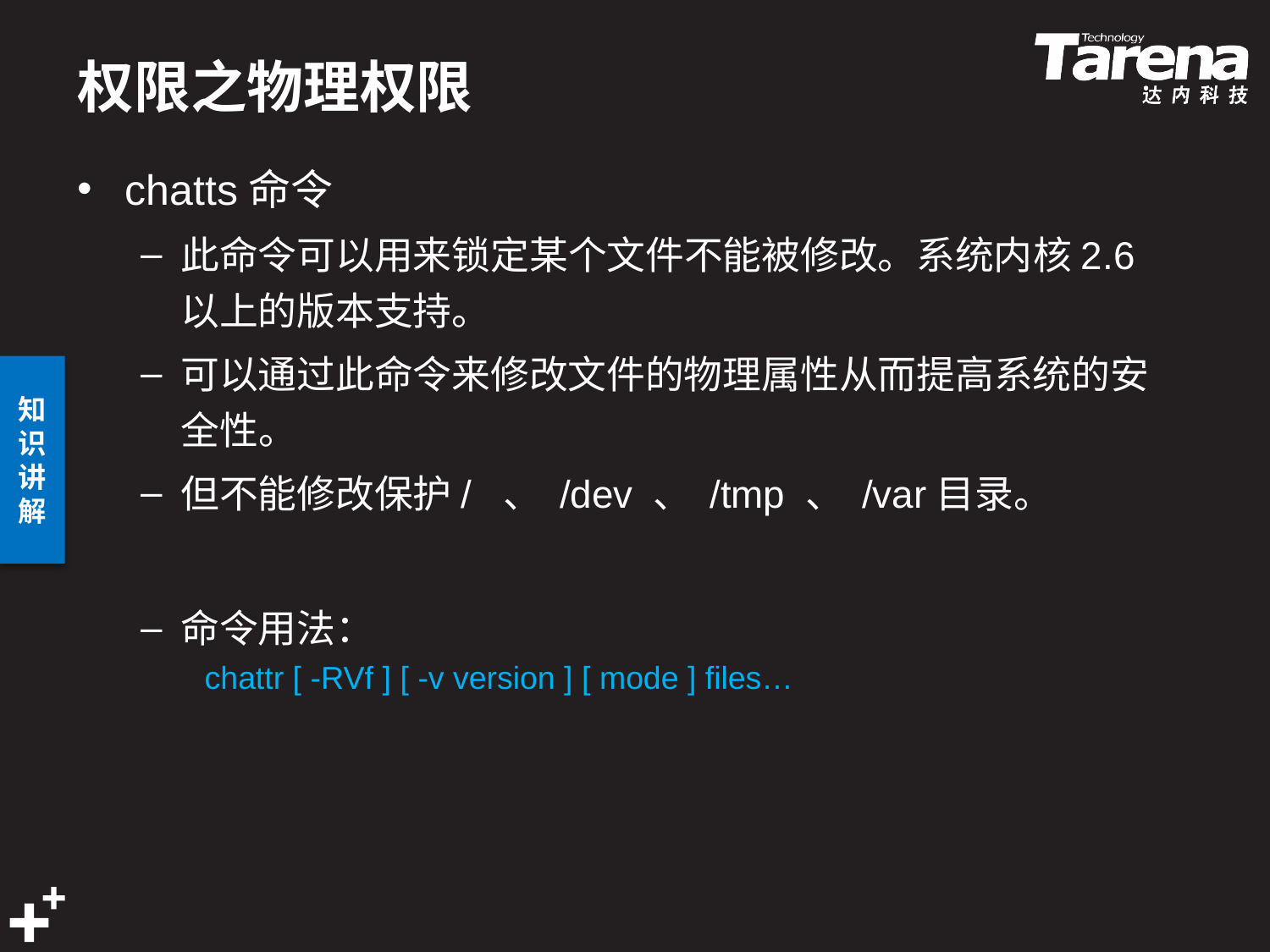

# 权限之物理权限
chatts命令
此命令可以用来锁定某个文件不能被修改。系统内核2.6以上的版本支持。
可以通过此命令来修改文件的物理属性从而提高系统的安全性。
但不能修改保护/  、 /dev 、 /tmp 、 /var目录。

命令用法：
chattr [ -RVf ] [ -v version ] [ mode ] files…